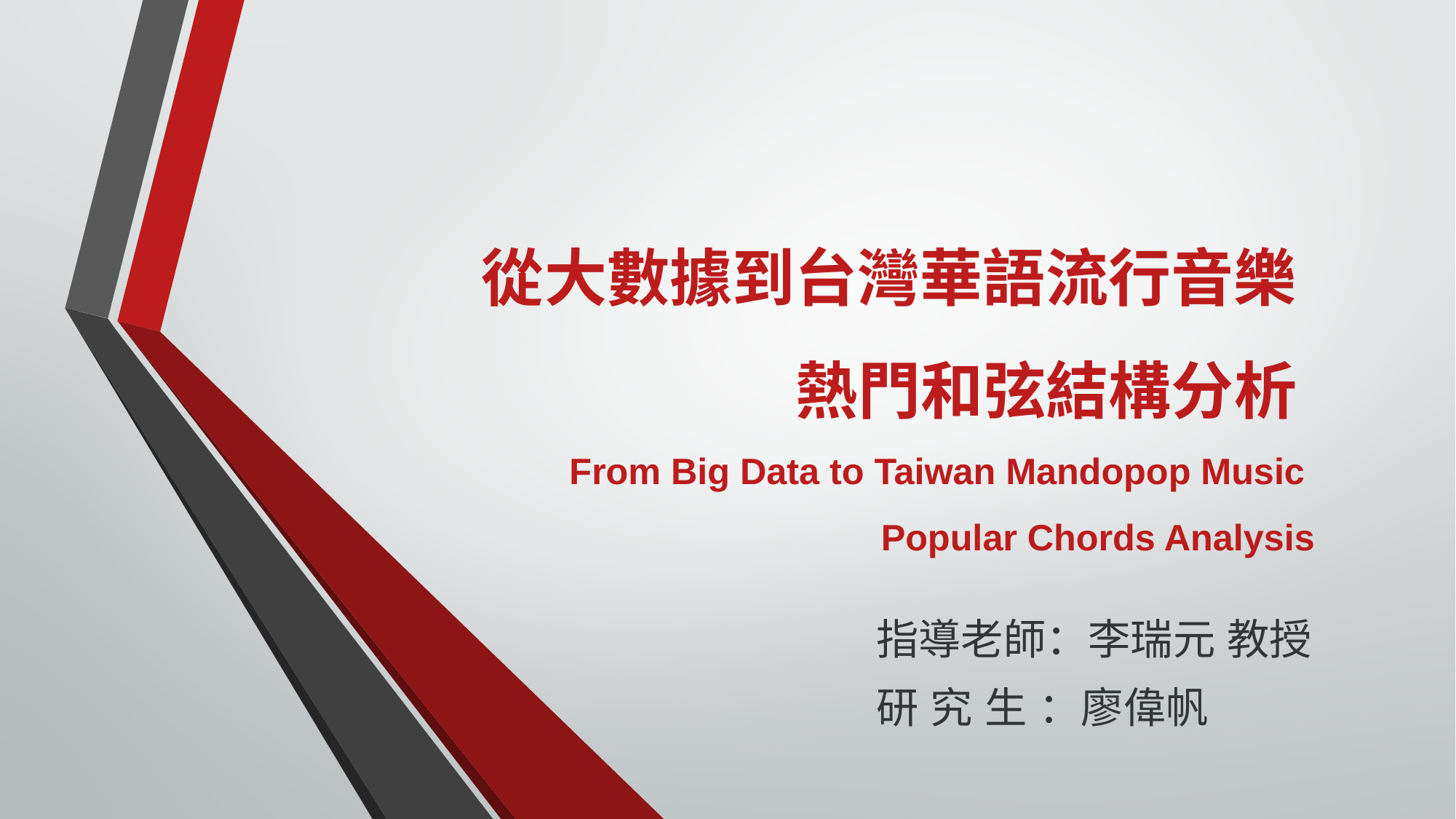

# 從大數據到台灣華語流行音樂 熱門和弦結構分析 From Big Data to Taiwan Mandopop Music Popular Chords Analysis
指導老師：李瑞元 教授
研 究 生 ：廖偉帆